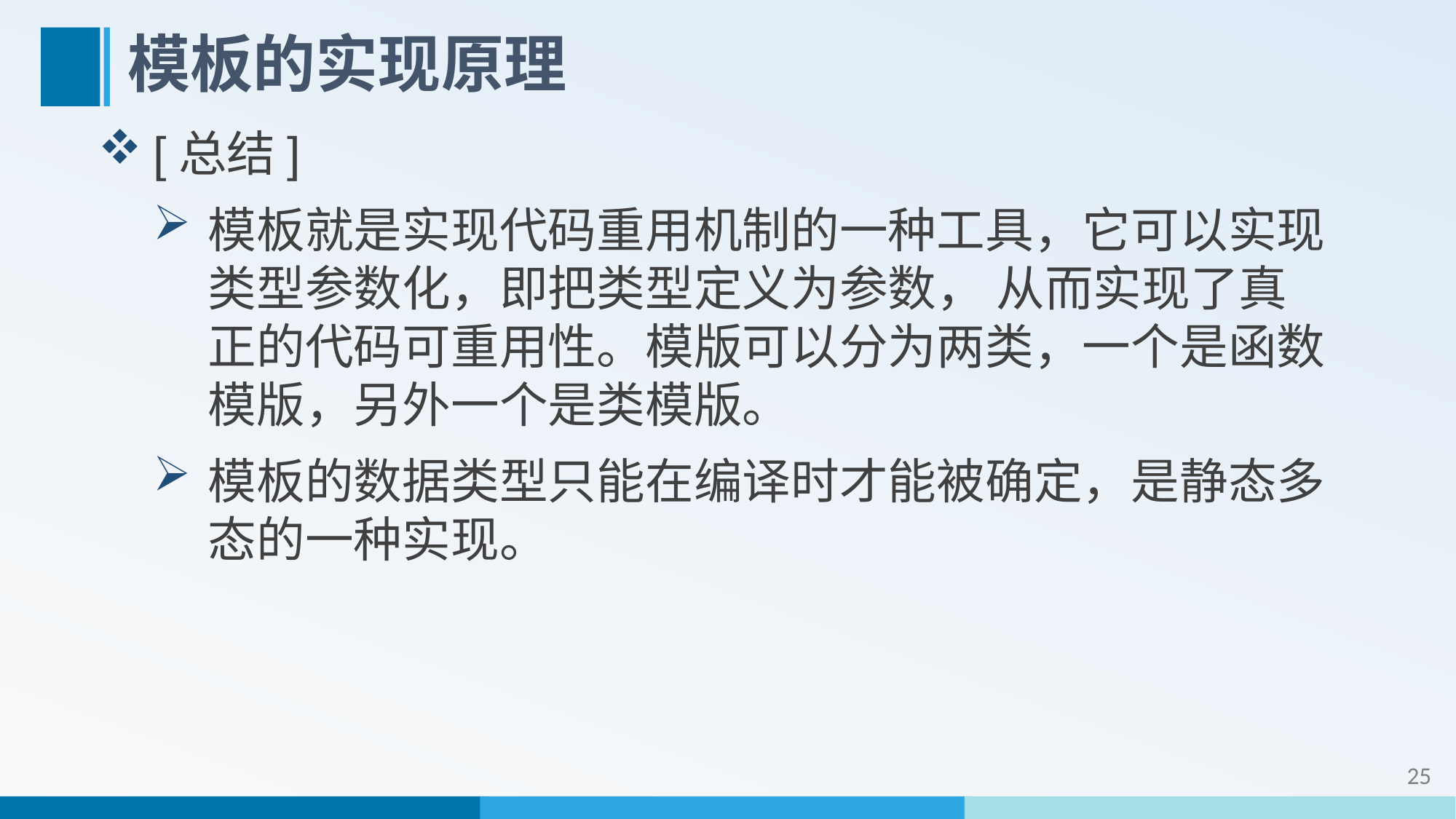

# 模板的实现原理
[总结]
模板就是实现代码重用机制的一种工具，它可以实现类型参数化，即把类型定义为参数， 从而实现了真正的代码可重用性。模版可以分为两类，一个是函数模版，另外一个是类模版。
模板的数据类型只能在编译时才能被确定，是静态多态的一种实现。